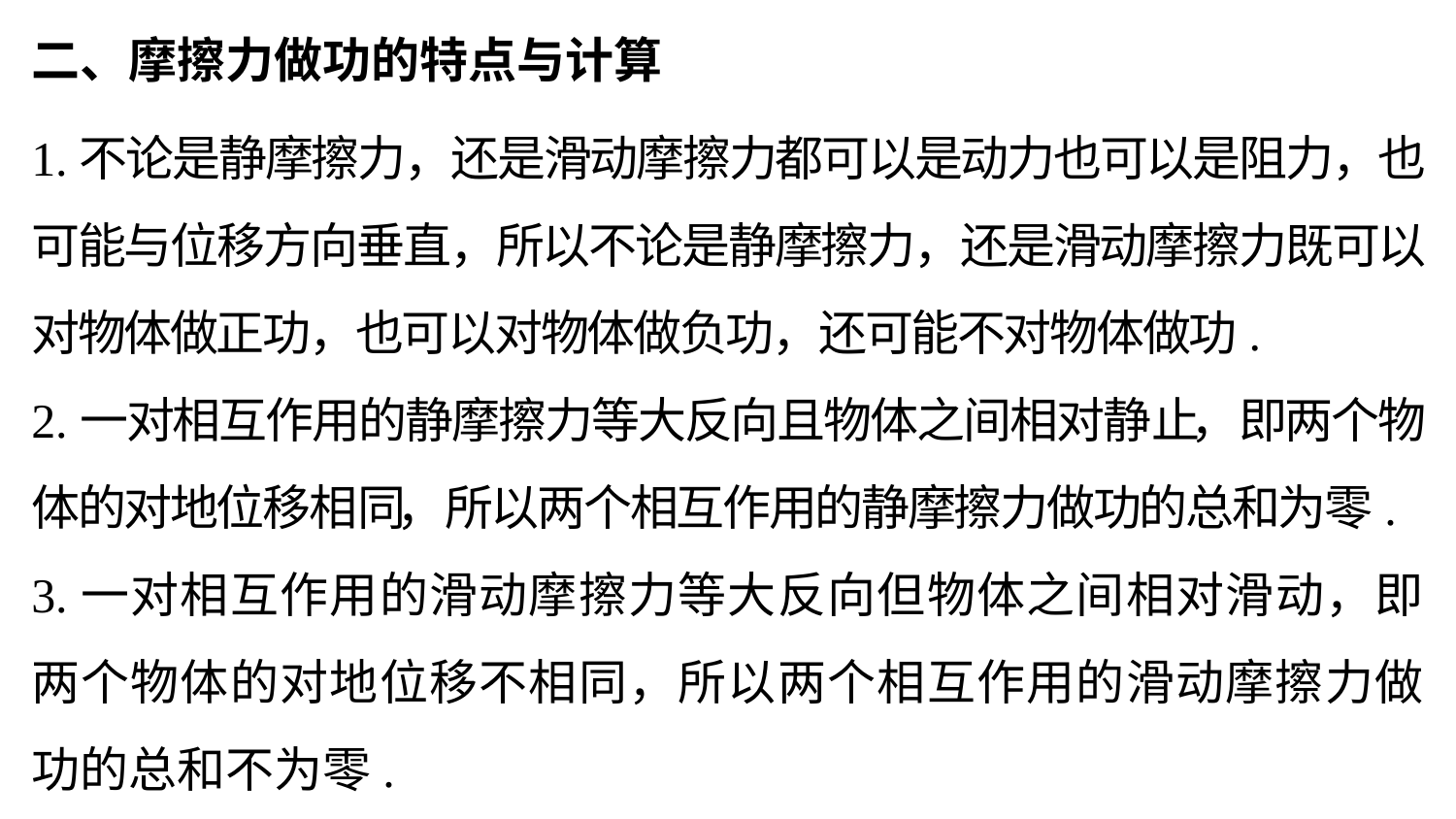

二、摩擦力做功的特点与计算
1.不论是静摩擦力，还是滑动摩擦力都可以是动力也可以是阻力，也可能与位移方向垂直，所以不论是静摩擦力，还是滑动摩擦力既可以对物体做正功，也可以对物体做负功，还可能不对物体做功.
2.一对相互作用的静摩擦力等大反向且物体之间相对静止，即两个物体的对地位移相同，所以两个相互作用的静摩擦力做功的总和为零.
3.一对相互作用的滑动摩擦力等大反向但物体之间相对滑动，即两个物体的对地位移不相同，所以两个相互作用的滑动摩擦力做功的总和不为零.